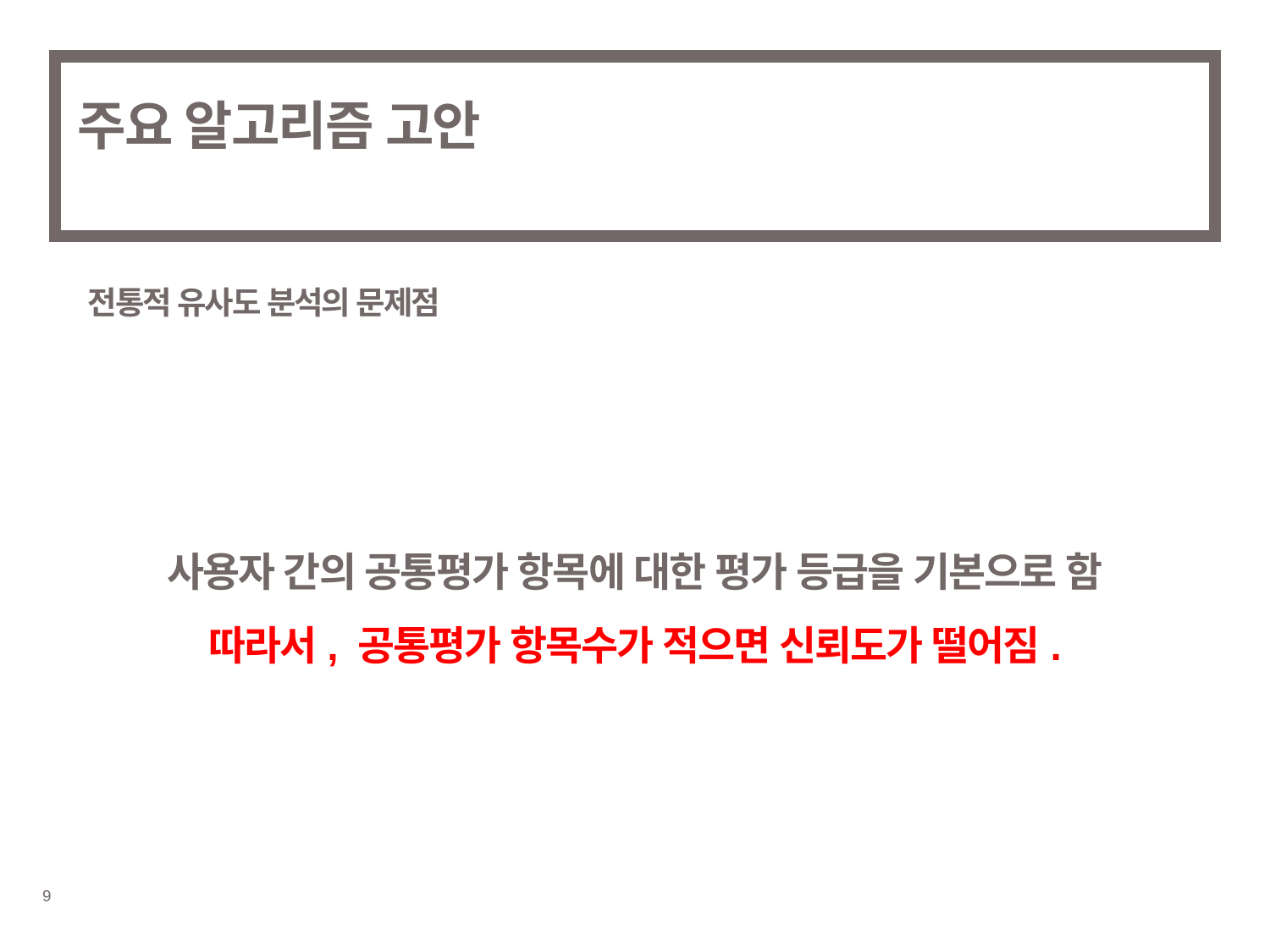

# 주요 알고리즘 고안
전통적 유사도 분석의 문제점

사용자 간의 공통평가 항목에 대한 평가 등급을 기본으로 함
따라서, 공통평가 항목수가 적으면 신뢰도가 떨어짐.